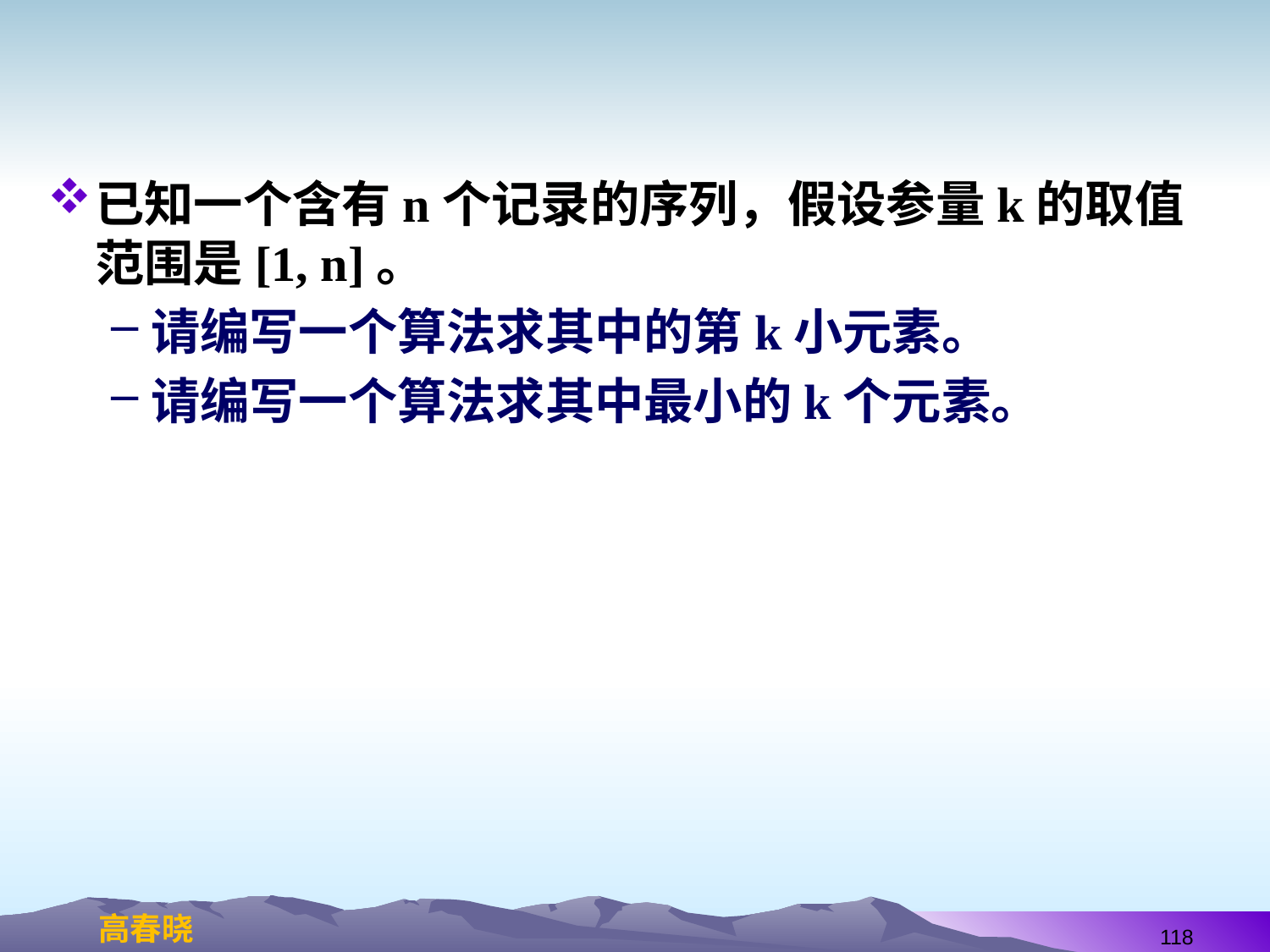

#
已知一个含有n个记录的序列，假设参量k的取值范围是[1, n]。
请编写一个算法求其中的第k小元素。
请编写一个算法求其中最小的k个元素。

118